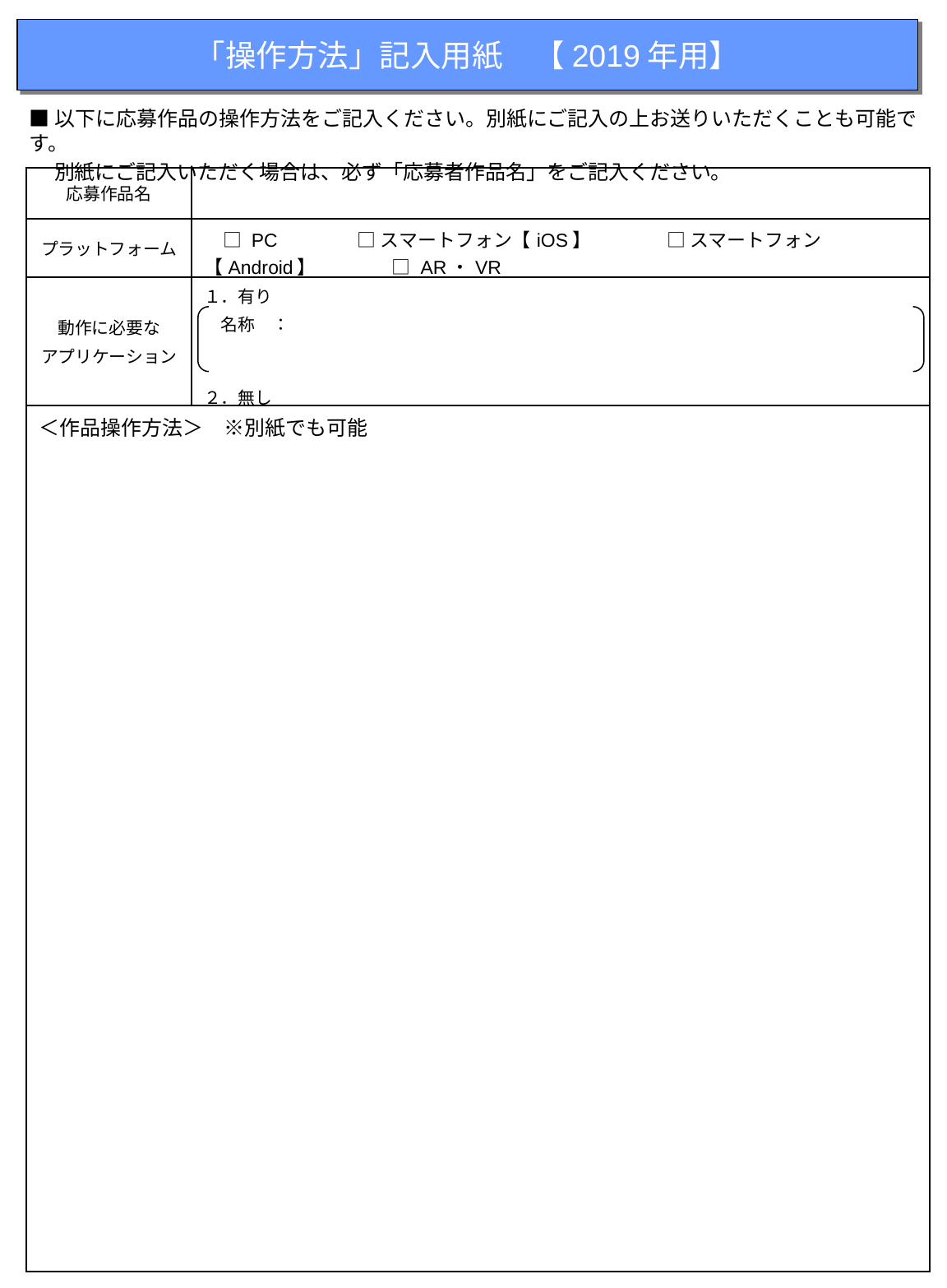

「操作方法」記入用紙　【2019年用】
■以下に応募作品の操作方法をご記入ください。別紙にご記入の上お送りいただくことも可能です。
　 別紙にご記入いただく場合は、必ず「応募者作品名」をご記入ください。
| 応募作品名 |  |
| --- | --- |
| プラットフォーム | □ PC　　　　□ スマートフォン【iOS】　　　　□ スマートフォン【Android】　　　　□ AR・VR |
| 動作に必要な アプリケーション | １．有り 　名称　： ２．無し |
| ＜作品操作方法＞　※別紙でも可能 |  |